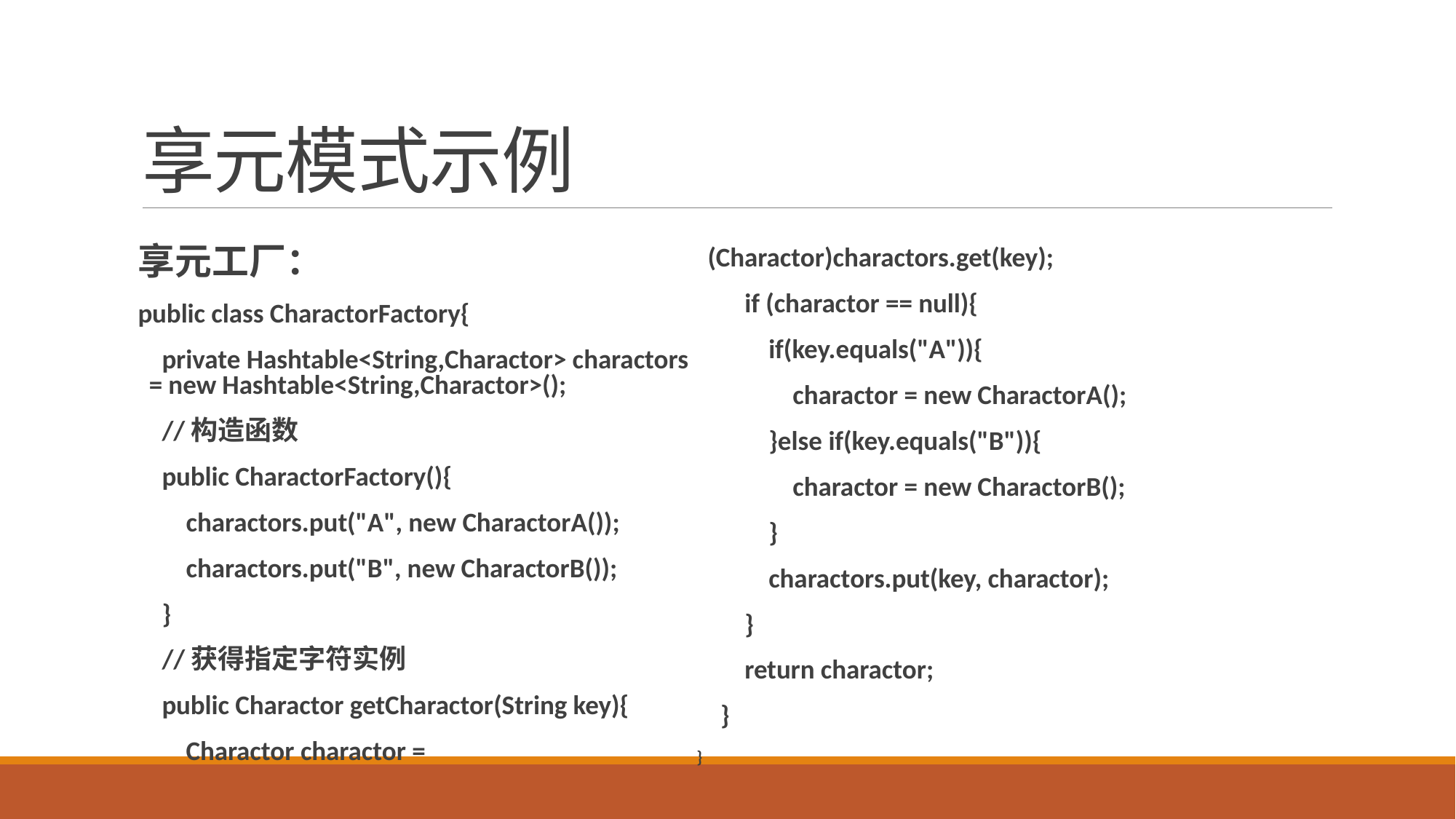

# 享元模式示例
享元工厂：
public class CharactorFactory{
    private Hashtable<String,Charactor> charactors = new Hashtable<String,Charactor>();
    //构造函数
    public CharactorFactory(){
        charactors.put("A", new CharactorA());
        charactors.put("B", new CharactorB());
    }
    //获得指定字符实例
    public Charactor getCharactor(String key){
        Charactor charactor = (Charactor)charactors.get(key);
        if (charactor == null){
            if(key.equals("A")){
                charactor = new CharactorA();
            }else if(key.equals("B")){
                charactor = new CharactorB();
            }
            charactors.put(key, charactor);
        }
        return charactor;
    }
}